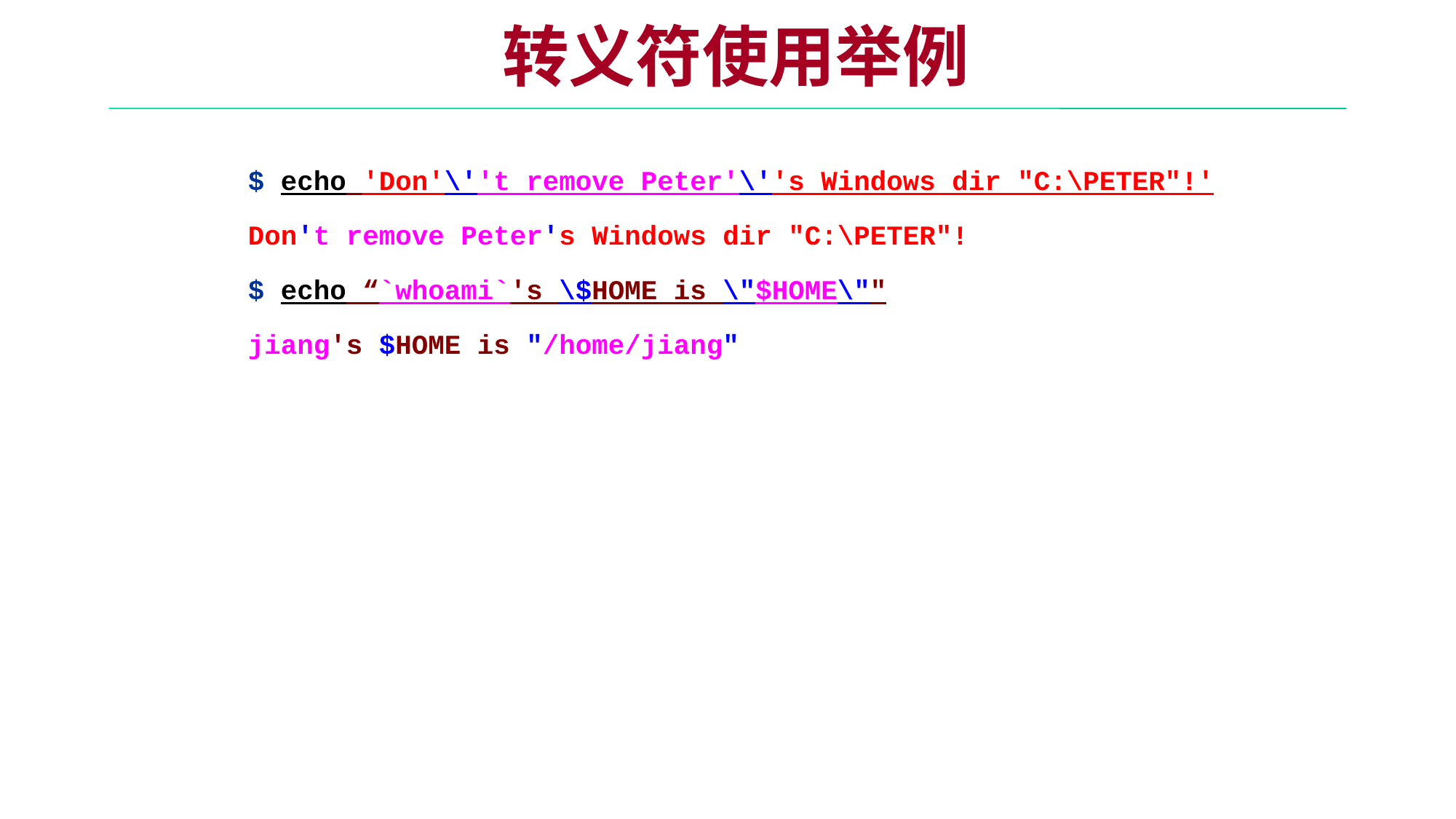

转义符使用举例
$ echo 'Don'\''t remove Peter'\''s Windows dir "C:\PETER"!'
Don't remove Peter's Windows dir "C:\PETER"!
$ echo “`whoami`'s \$HOME is \"$HOME\""
jiang's $HOME is "/home/jiang"